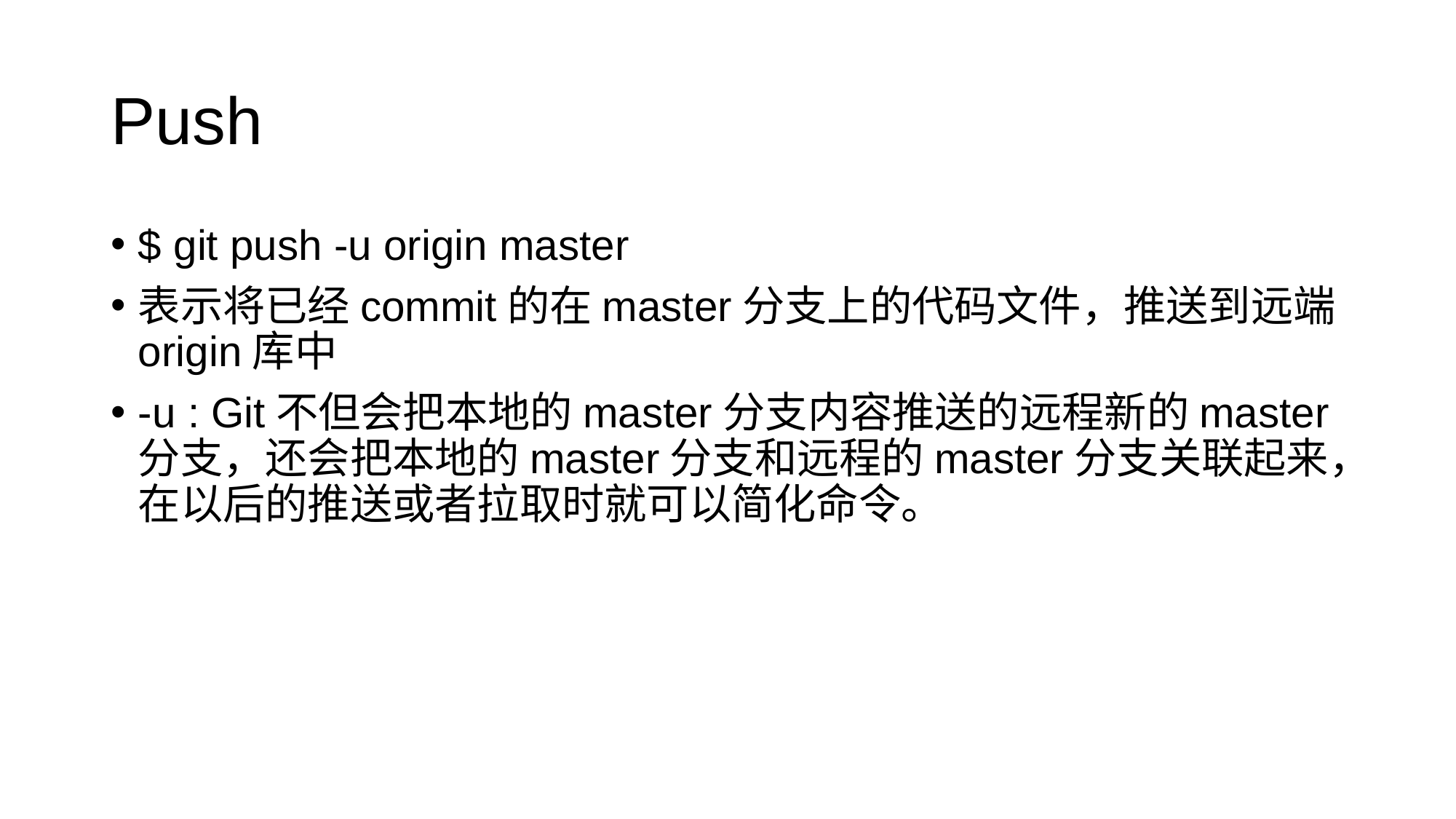

# Push
$ git push -u origin master
表示将已经commit的在master分支上的代码文件，推送到远端origin库中
-u : Git不但会把本地的master分支内容推送的远程新的master分支，还会把本地的master分支和远程的master分支关联起来，在以后的推送或者拉取时就可以简化命令。